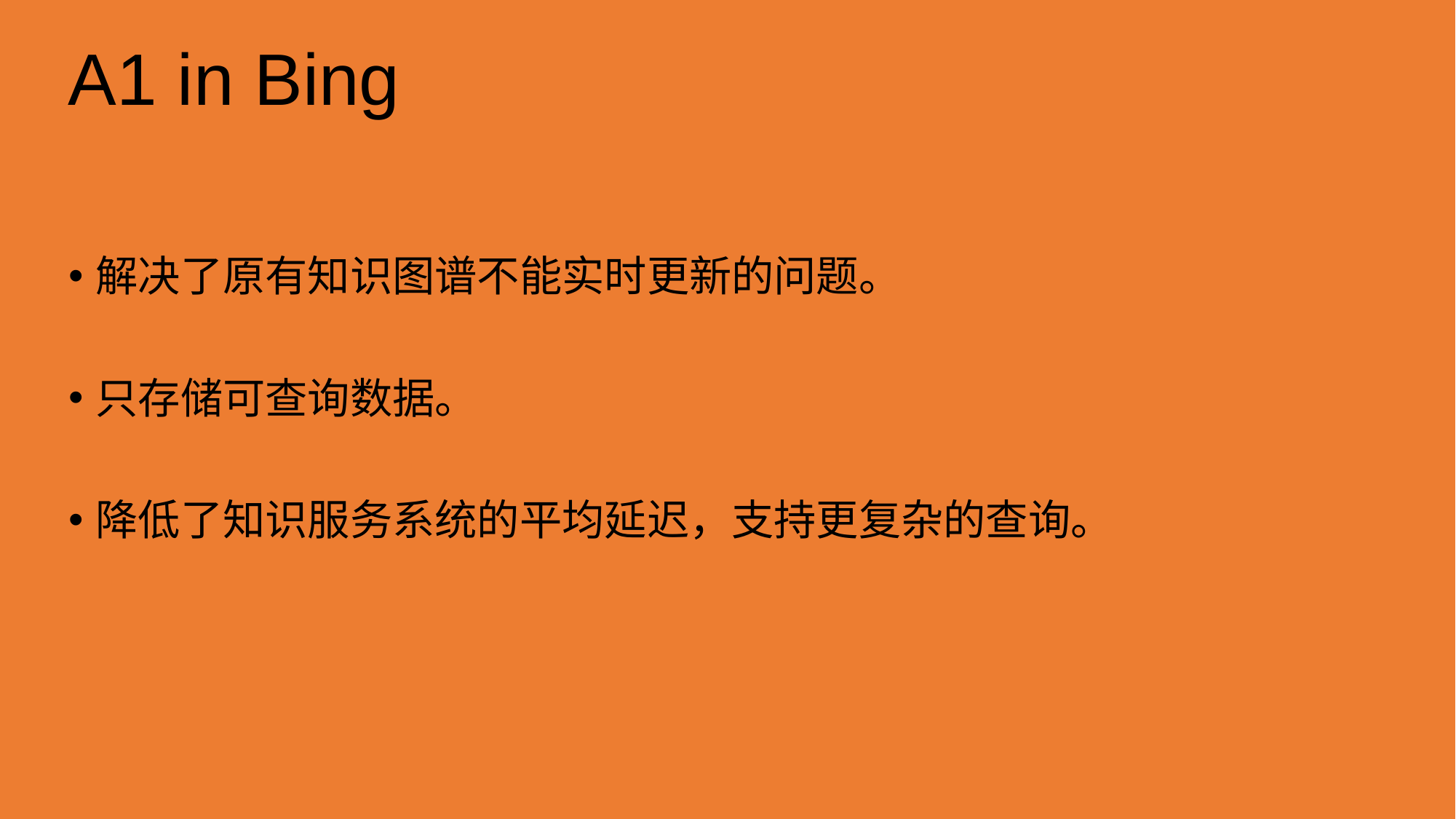

A1 in Bing
解决了原有知识图谱不能实时更新的问题。

只存储可查询数据。

降低了知识服务系统的平均延迟，支持更复杂的查询。